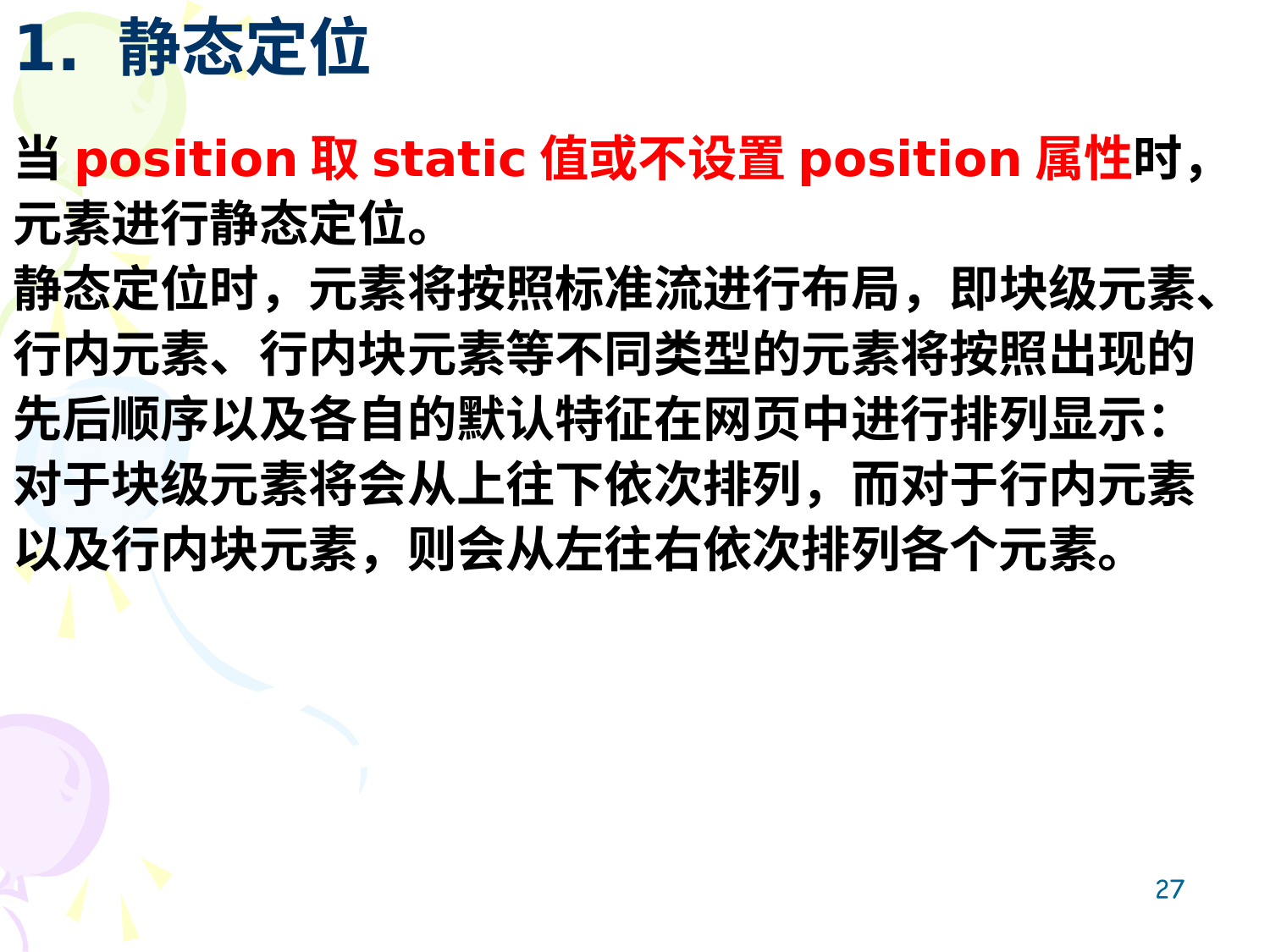

# 1. 静态定位
当position取static值或不设置position属性时，元素进行静态定位。
静态定位时，元素将按照标准流进行布局，即块级元素、行内元素、行内块元素等不同类型的元素将按照出现的先后顺序以及各自的默认特征在网页中进行排列显示：对于块级元素将会从上往下依次排列，而对于行内元素以及行内块元素，则会从左往右依次排列各个元素。

27